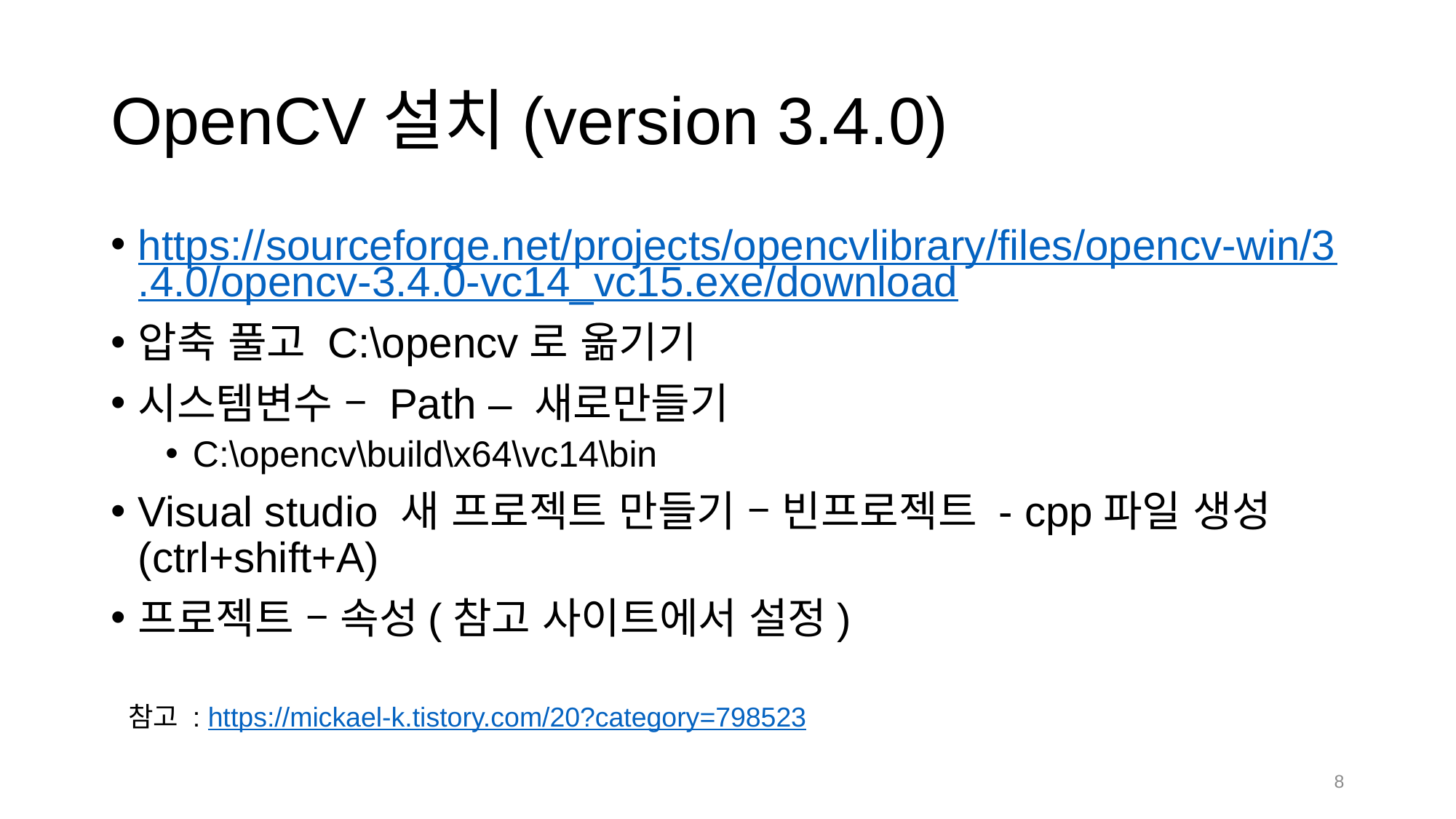

# OpenCV설치(version 3.4.0)
https://sourceforge.net/projects/opencvlibrary/files/opencv-win/3.4.0/opencv-3.4.0-vc14_vc15.exe/download
압축 풀고 C:\opencv로 옮기기
시스템변수 – Path – 새로만들기
C:\opencv\build\x64\vc14\bin
Visual studio 새 프로젝트 만들기 – 빈프로젝트 - cpp파일 생성(ctrl+shift+A)
프로젝트 – 속성(참고 사이트에서 설정)

참고 : https://mickael-k.tistory.com/20?category=798523
8